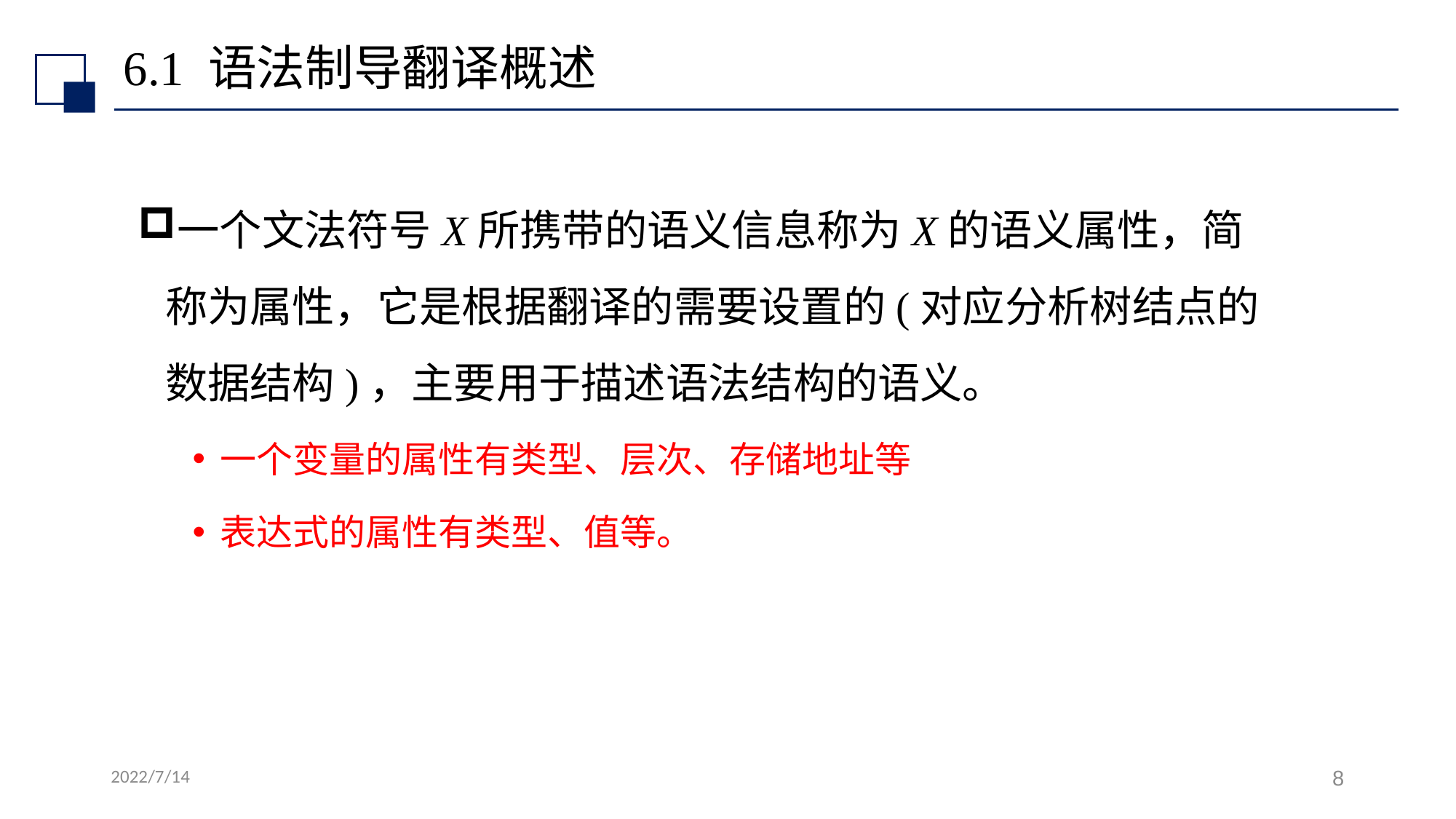

# 6.1 语法制导翻译概述
一个文法符号X所携带的语义信息称为X的语义属性，简称为属性，它是根据翻译的需要设置的(对应分析树结点的数据结构)，主要用于描述语法结构的语义。
一个变量的属性有类型、层次、存储地址等
表达式的属性有类型、值等。
2022/7/14
8